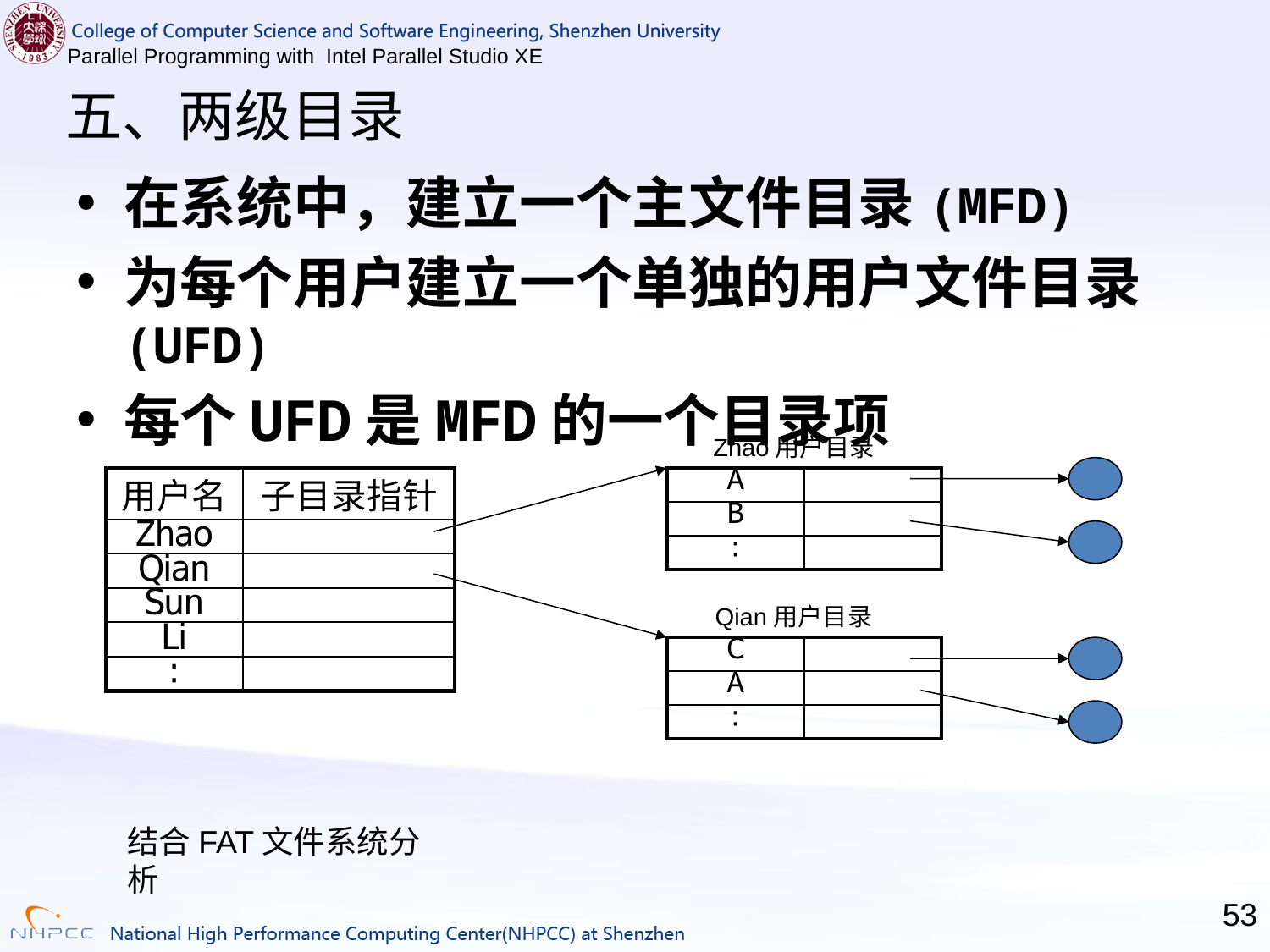

# 五、两级目录
在系统中，建立一个主文件目录(MFD)
为每个用户建立一个单独的用户文件目录(UFD)
每个UFD是MFD的一个目录项
Zhao用户目录

| 用户名 | 子目录指针 |
| --- | --- |
| Zhao |  |
| Qian |  |
| Sun |  |
| Li |  |
| : |  |

| A |  |
| --- | --- |
| B |  |
| : |  |

Qian用户目录
| C |  |
| --- | --- |
| A |  |
| : |  |

结合FAT文件系统分析
53